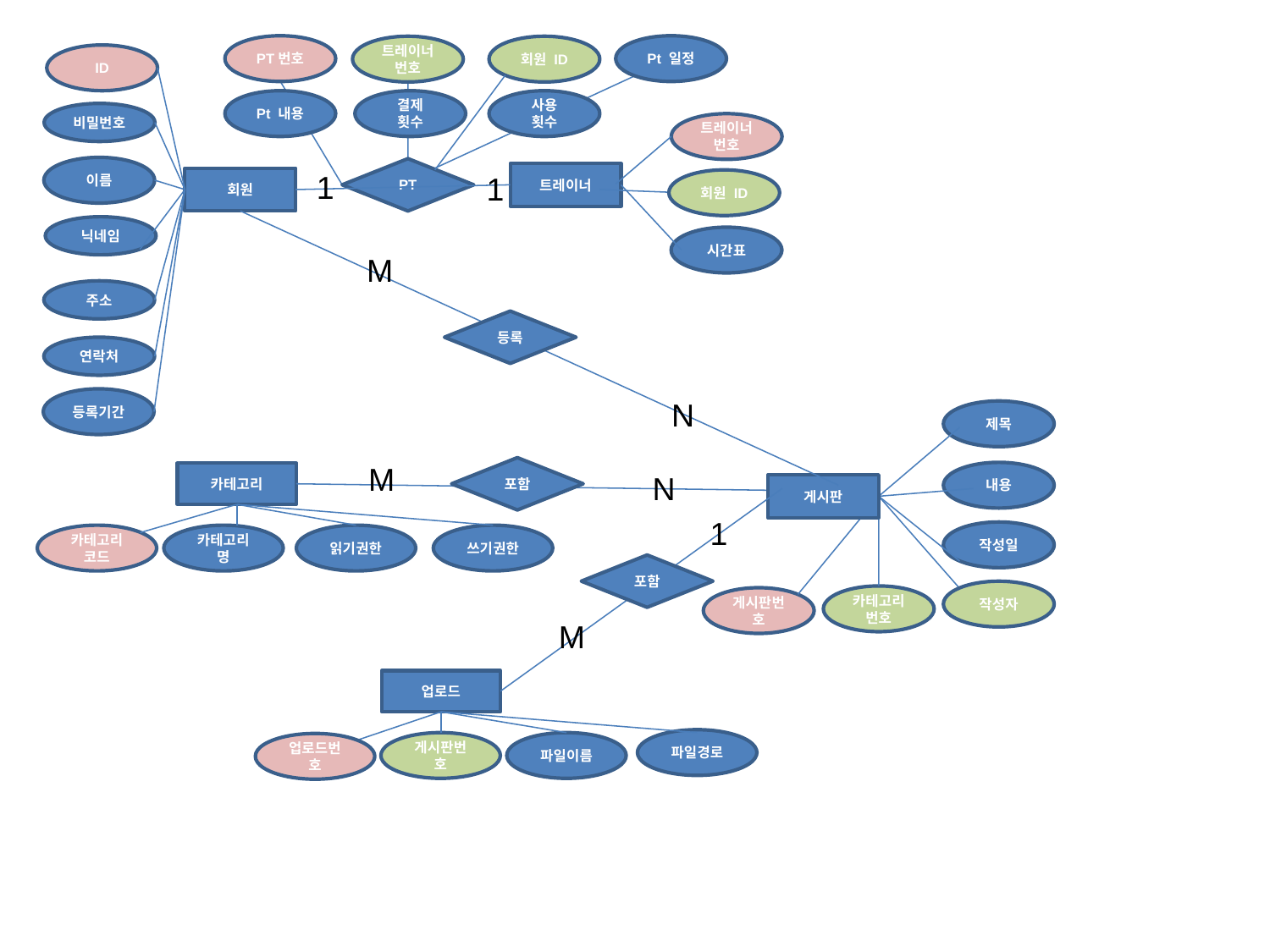

Pt 일정
PT번호
트레이너번호
회원 ID
ID
Pt 내용
결제 횟수
사용 횟수
비밀번호
트레이너번호
이름
PT
1
1
트레이너
회원
회원 ID
닉네임
시간표
M
주소
등록
연락처
등록기간
N
제목
M
포함
내용
N
카테고리
게시판
1
작성일
카테고리코드
카테고리명
읽기권한
쓰기권한
포함
작성자
카테고리번호
게시판번호
M
업로드
파일경로
게시판번호
파일이름
업로드번호